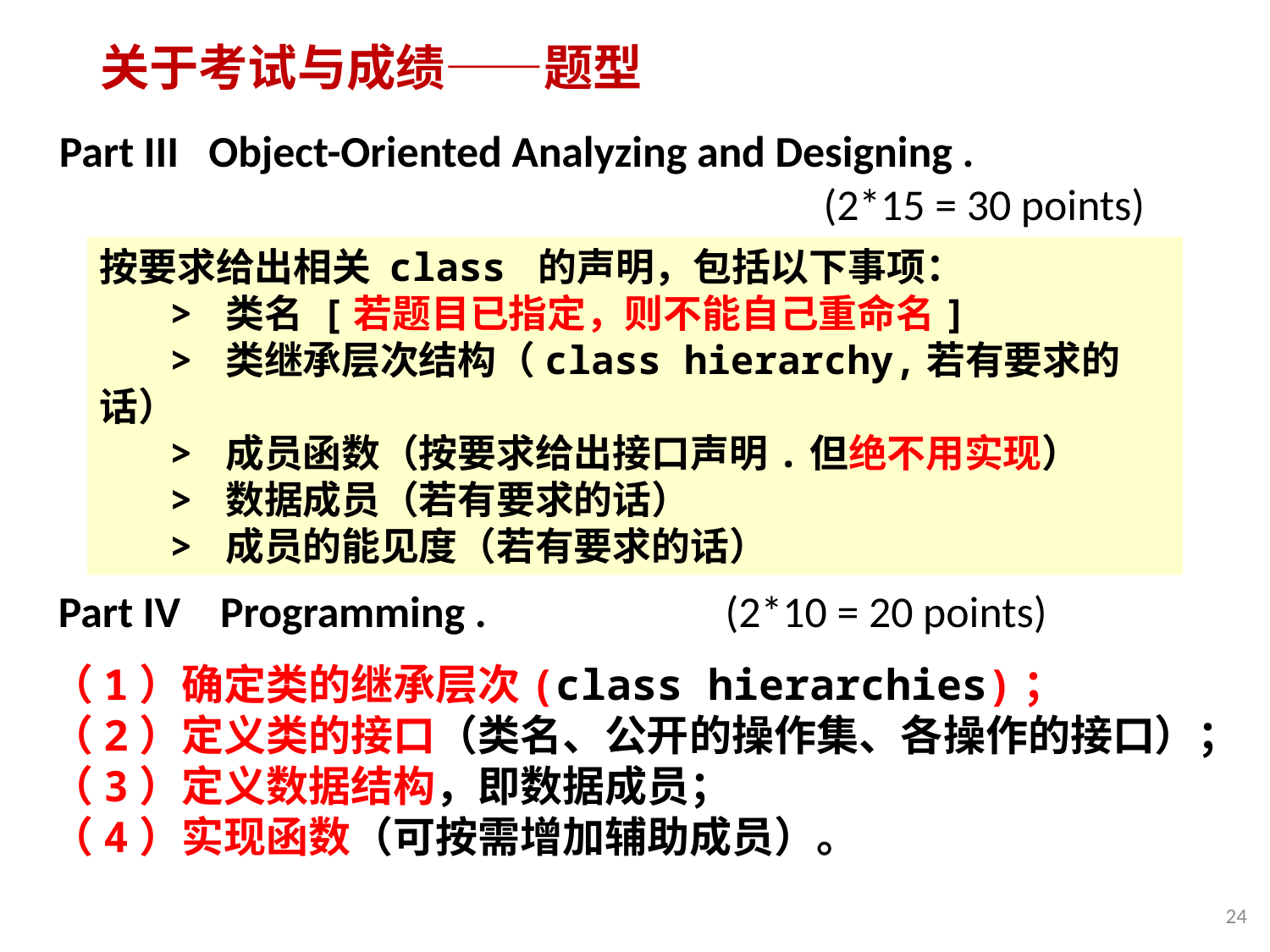

# 关于考试与成绩——题型
Part III   Object-Oriented Analyzing and Designing .
                                                (2*15 = 30 points)
按要求给出相关 class 的声明，包括以下事项：
   > 类名 [若题目已指定，则不能自己重命名]
   > 类继承层次结构（class hierarchy,若有要求的话）
   > 成员函数（按要求给出接口声明.但绝不用实现）
   > 数据成员（若有要求的话）
   > 成员的能见度（若有要求的话）
Part IV    Programming .                        (2*10 = 20 points)
（1）确定类的继承层次(class hierarchies)；
（2）定义类的接口（类名、公开的操作集、各操作的接口）；
（3）定义数据结构，即数据成员；
（4）实现函数（可按需增加辅助成员）。
24